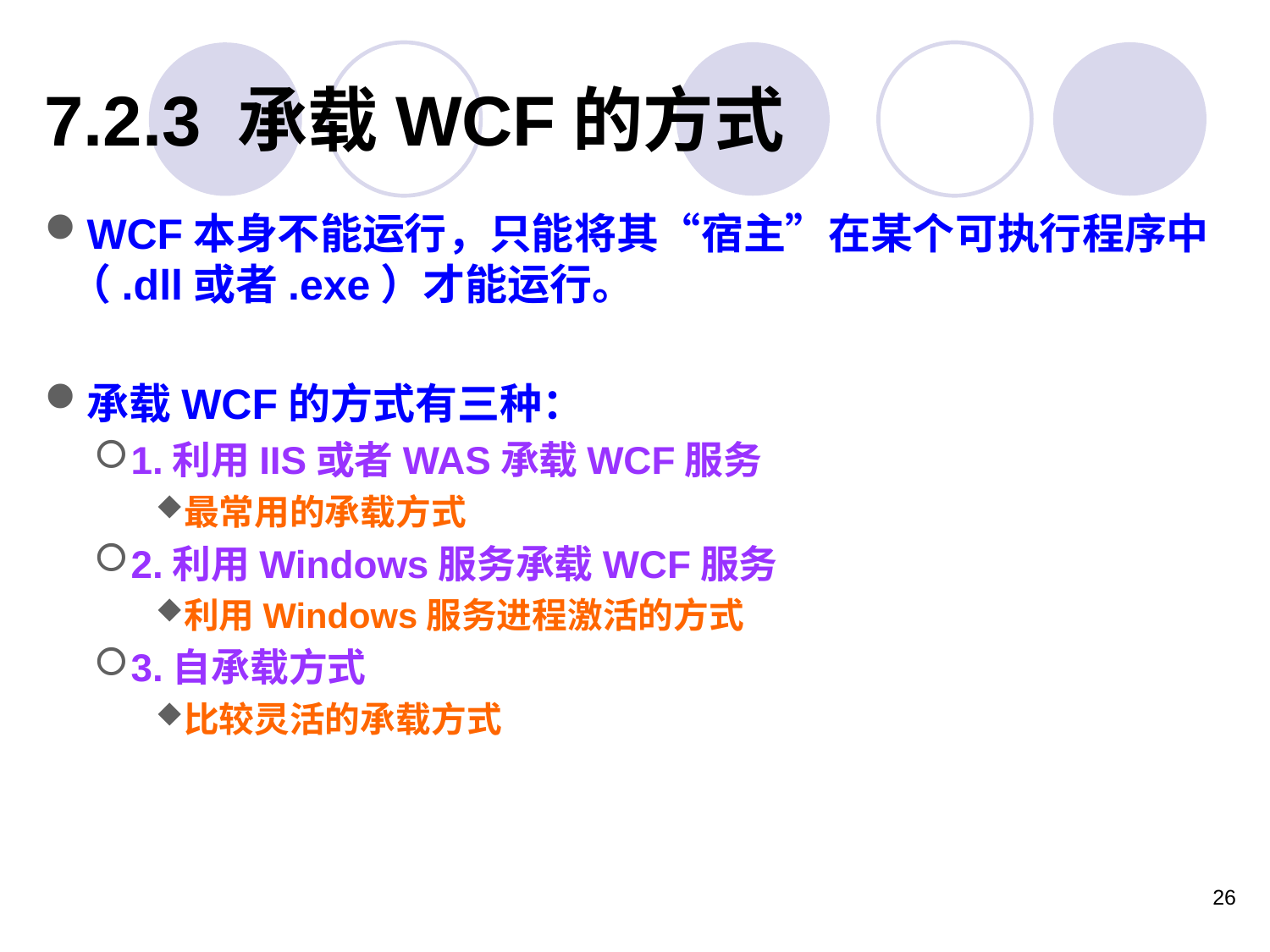

WCF本身不能运行，只能将其“宿主”在某个可执行程序中（.dll或者.exe）才能运行。

承载WCF的方式有三种：
1.利用IIS或者WAS承载WCF服务
最常用的承载方式
2.利用Windows服务承载WCF服务
利用Windows服务进程激活的方式
3.自承载方式
比较灵活的承载方式

# 7.2.3 承载WCF的方式
26